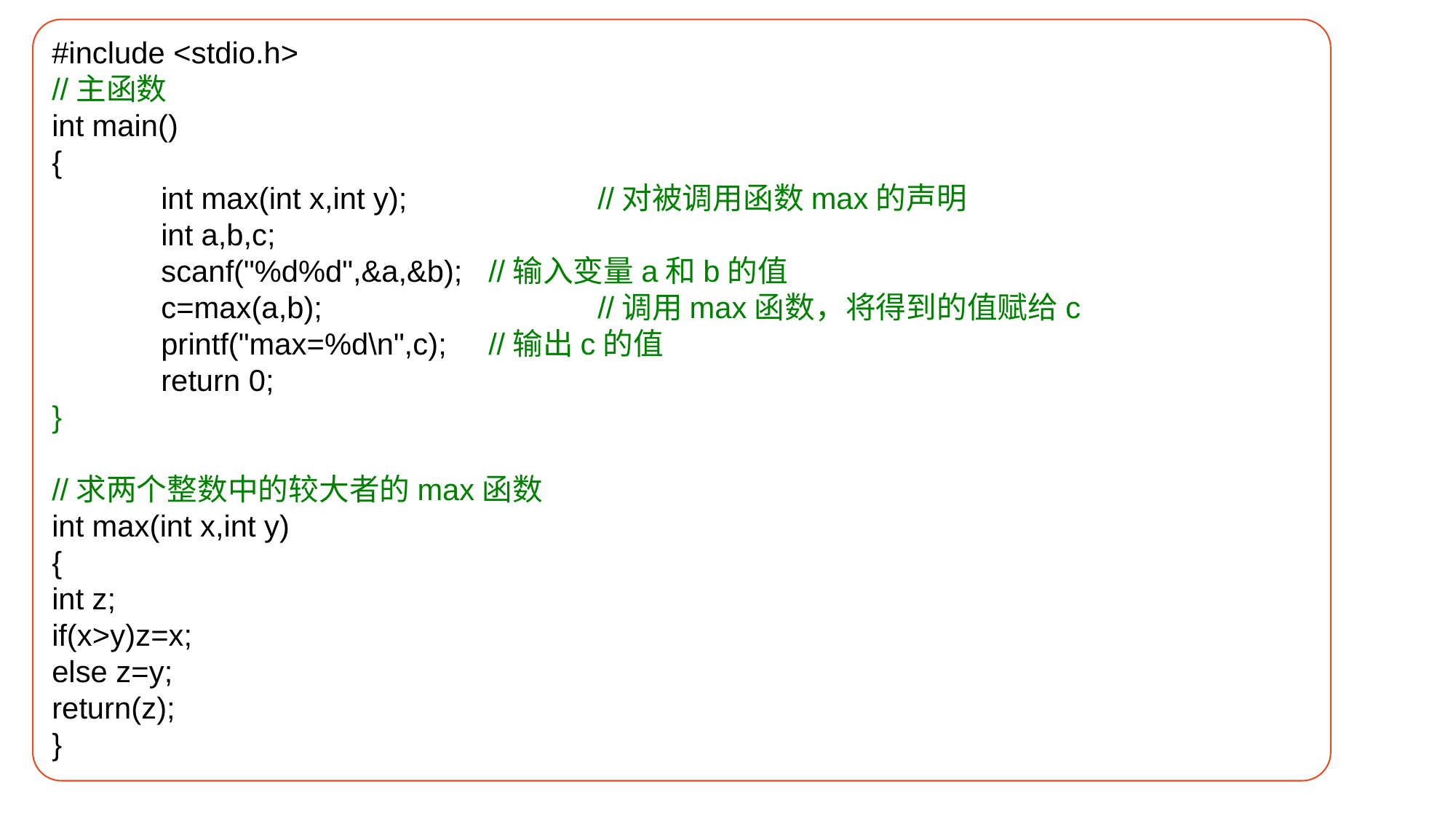

#include <stdio.h>
//主函数
int main()
{
	int max(int x,int y);		//对被调用函数max的声明
	int a,b,c;
	scanf("%d%d",&a,&b); 	//输入变量a和b的值
	c=max(a,b);			//调用max函数，将得到的值赋给c
	printf("max=%d\n",c); 	//输出c的值
	return 0;
}

//求两个整数中的较大者的max函数
int max(int x,int y)
{
int z;
if(x>y)z=x;
else z=y;
return(z);
}